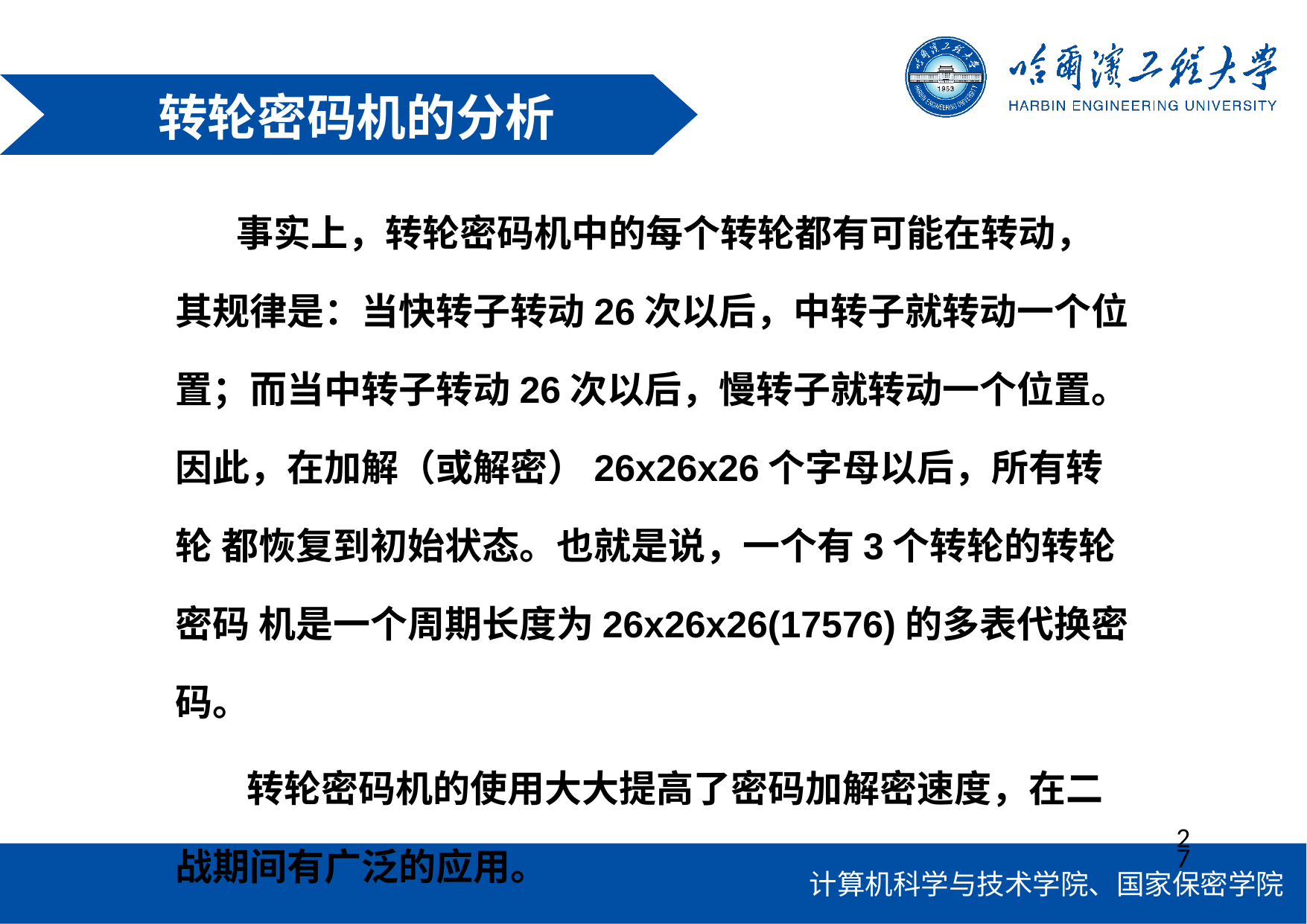

# 转轮密码机的分析
事实上，转轮密码机中的每个转轮都有可能在转动，
其规律是：当快转子转动26次以后，中转子就转动一个位 置；而当中转子转动26次以后，慢转子就转动一个位置。 因此，在加解（或解密）26x26x26个字母以后，所有转轮 都恢复到初始状态。也就是说，一个有3个转轮的转轮密码 机是一个周期长度为26x26x26(17576)的多表代换密码。
转轮密码机的使用大大提高了密码加解密速度，在二 战期间有广泛的应用。
27